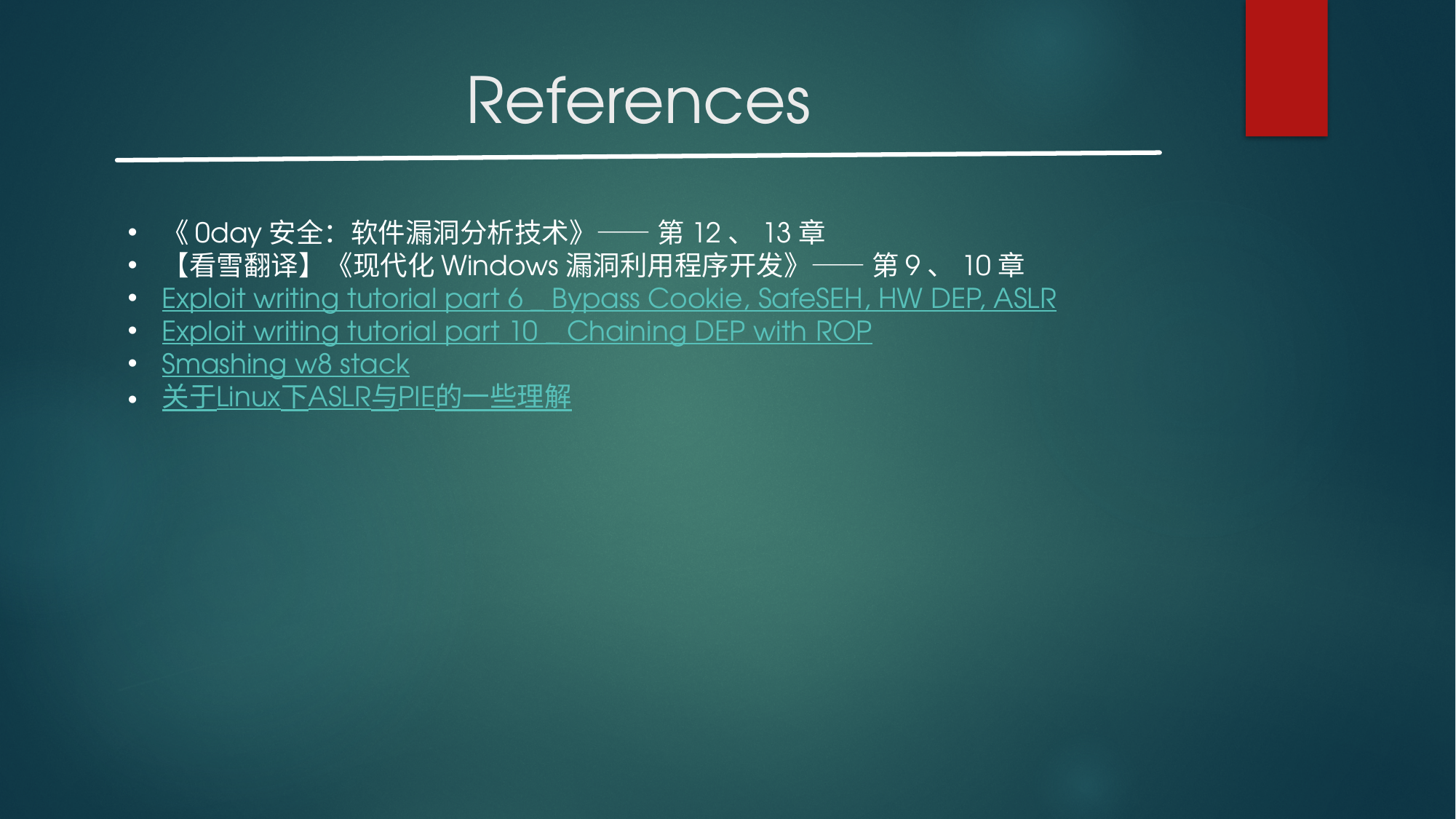

# References
《0day安全：软件漏洞分析技术》—— 第12、13章
【看雪翻译】《现代化Windows漏洞利用程序开发》—— 第9、10章
Exploit writing tutorial part 6 _ Bypass Cookie, SafeSEH, HW DEP, ASLR
Exploit writing tutorial part 10 _ Chaining DEP with ROP
Smashing w8 stack
关于Linux下ASLR与PIE的一些理解